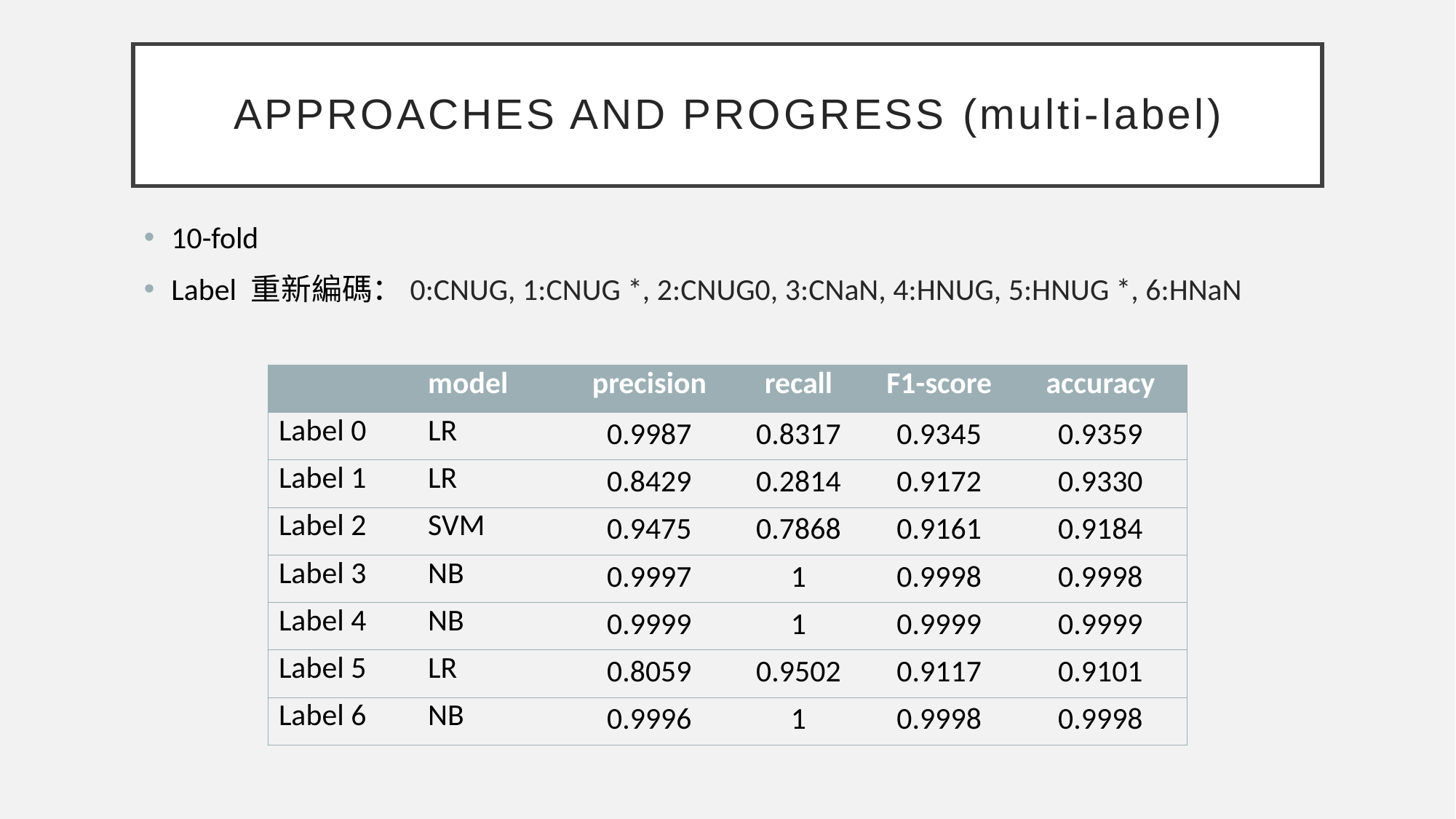

# Approaches and Progress (multi-label)
10-fold
Label 重新編碼：0:CNUG, 1:CNUG *, 2:CNUG0, 3:CNaN, 4:HNUG, 5:HNUG *, 6:HNaN
|  | model | precision | recall | F1-score | accuracy |
| --- | --- | --- | --- | --- | --- |
| Label 0 | LR | 0.9987 | 0.8317 | 0.9345 | 0.9359 |
| Label 1 | LR | 0.8429 | 0.2814 | 0.9172 | 0.9330 |
| Label 2 | SVM | 0.9475 | 0.7868 | 0.9161 | 0.9184 |
| Label 3 | NB | 0.9997 | 1 | 0.9998 | 0.9998 |
| Label 4 | NB | 0.9999 | 1 | 0.9999 | 0.9999 |
| Label 5 | LR | 0.8059 | 0.9502 | 0.9117 | 0.9101 |
| Label 6 | NB | 0.9996 | 1 | 0.9998 | 0.9998 |